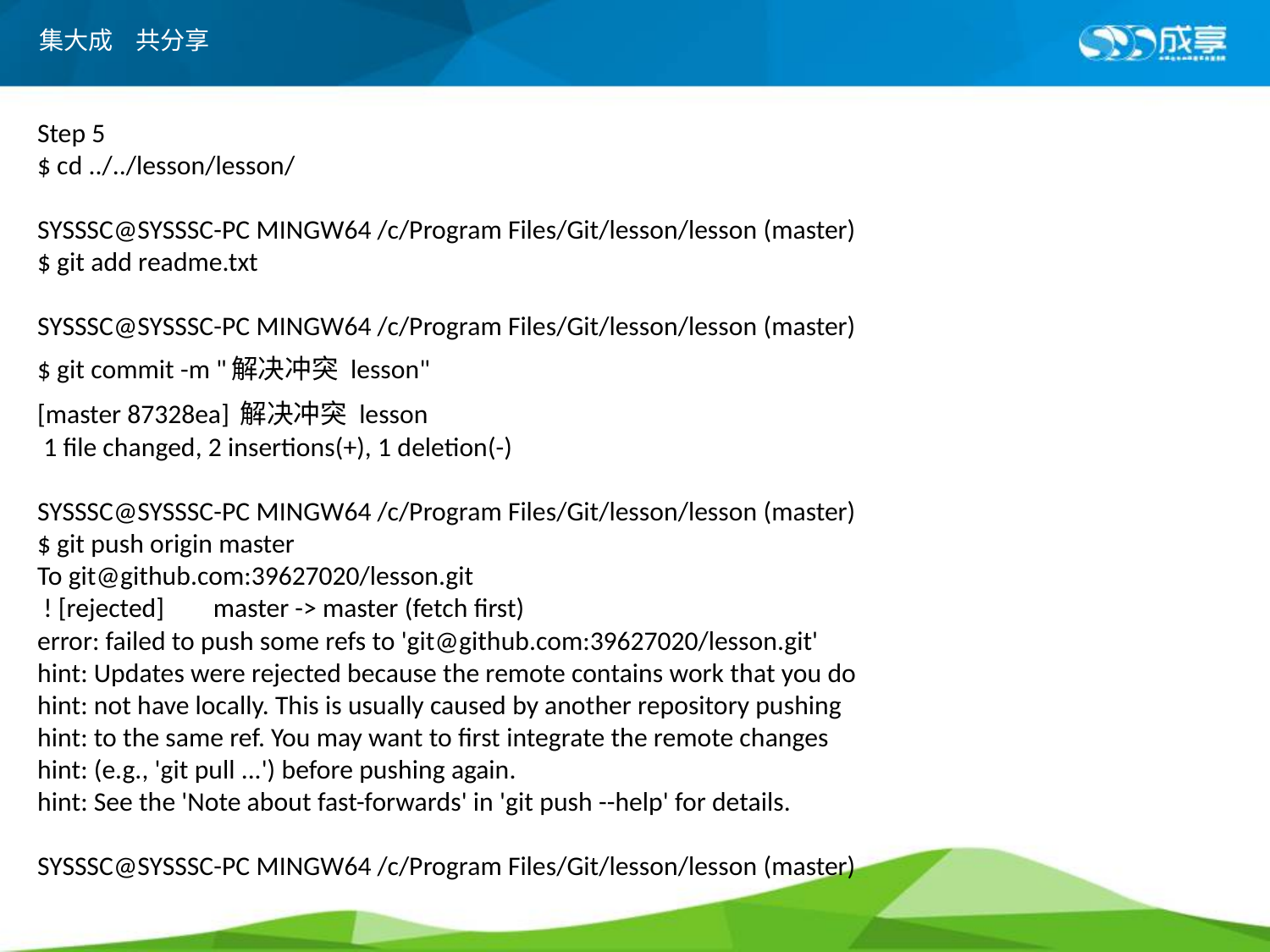

Step 5
$ cd ../../lesson/lesson/

SYSSSC@SYSSSC-PC MINGW64 /c/Program Files/Git/lesson/lesson (master)
$ git add readme.txt

SYSSSC@SYSSSC-PC MINGW64 /c/Program Files/Git/lesson/lesson (master)
$ git commit -m "解决冲突 lesson"
[master 87328ea] 解决冲突 lesson
 1 file changed, 2 insertions(+), 1 deletion(-)

SYSSSC@SYSSSC-PC MINGW64 /c/Program Files/Git/lesson/lesson (master)
$ git push origin master
To git@github.com:39627020/lesson.git
 ! [rejected]        master -> master (fetch first)
error: failed to push some refs to 'git@github.com:39627020/lesson.git'
hint: Updates were rejected because the remote contains work that you do
hint: not have locally. This is usually caused by another repository pushing
hint: to the same ref. You may want to first integrate the remote changes
hint: (e.g., 'git pull ...') before pushing again.
hint: See the 'Note about fast-forwards' in 'git push --help' for details.

SYSSSC@SYSSSC-PC MINGW64 /c/Program Files/Git/lesson/lesson (master)